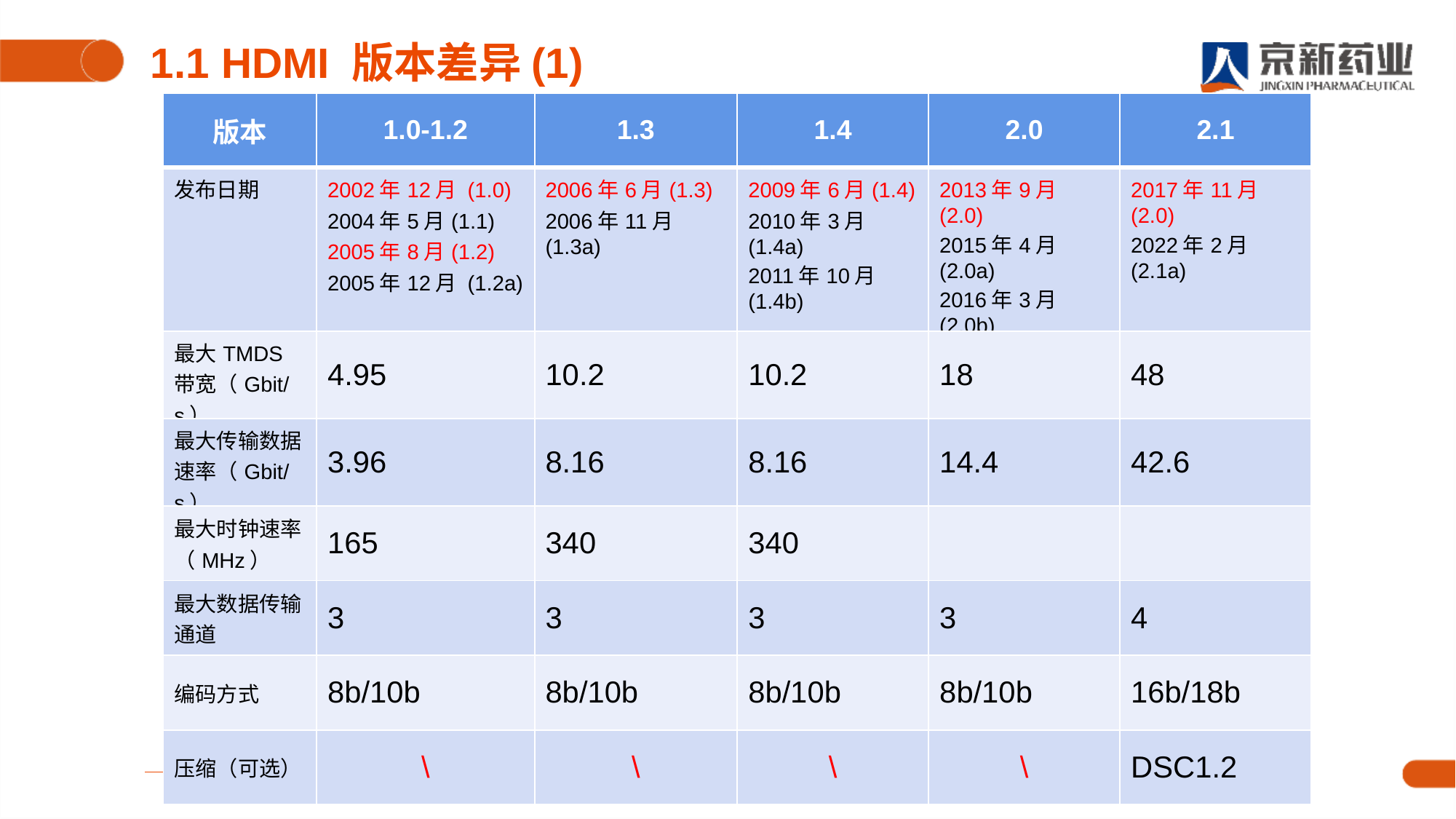

1.1 HDMI 版本差异(1)
| 版本 | 1.0-1.2 | 1.3 | 1.4 | 2.0 | 2.1 |
| --- | --- | --- | --- | --- | --- |
| 发布日期 | 2002年12月 (1.0) 2004年5月(1.1) 2005年8月(1.2) 2005年12月 (1.2a) | 2006年6月(1.3) 2006年11月 (1.3a) | 2009年6月(1.4) 2010年3月(1.4a) 2011年10月 (1.4b) | 2013年9月 (2.0) 2015年4月 (2.0a) 2016年3月 (2.0b) | 2017年11月(2.0) 2022年2月(2.1a) |
| 最大TMDS带宽（Gbit/s） | 4.95 | 10.2 | 10.2 | 18 | 48 |
| 最大传输数据速率（Gbit/s） | 3.96 | 8.16 | 8.16 | 14.4 | 42.6 |
| 最大时钟速率（MHz） | 165 | 340 | 340 |  |  |
| 最大数据传输通道 | 3 | 3 | 3 | 3 | 4 |
| 编码方式 | 8b/10b | 8b/10b | 8b/10b | 8b/10b | 16b/18b |
| 压缩（可选） | \ | \ | \ | \ | DSC1.2 |